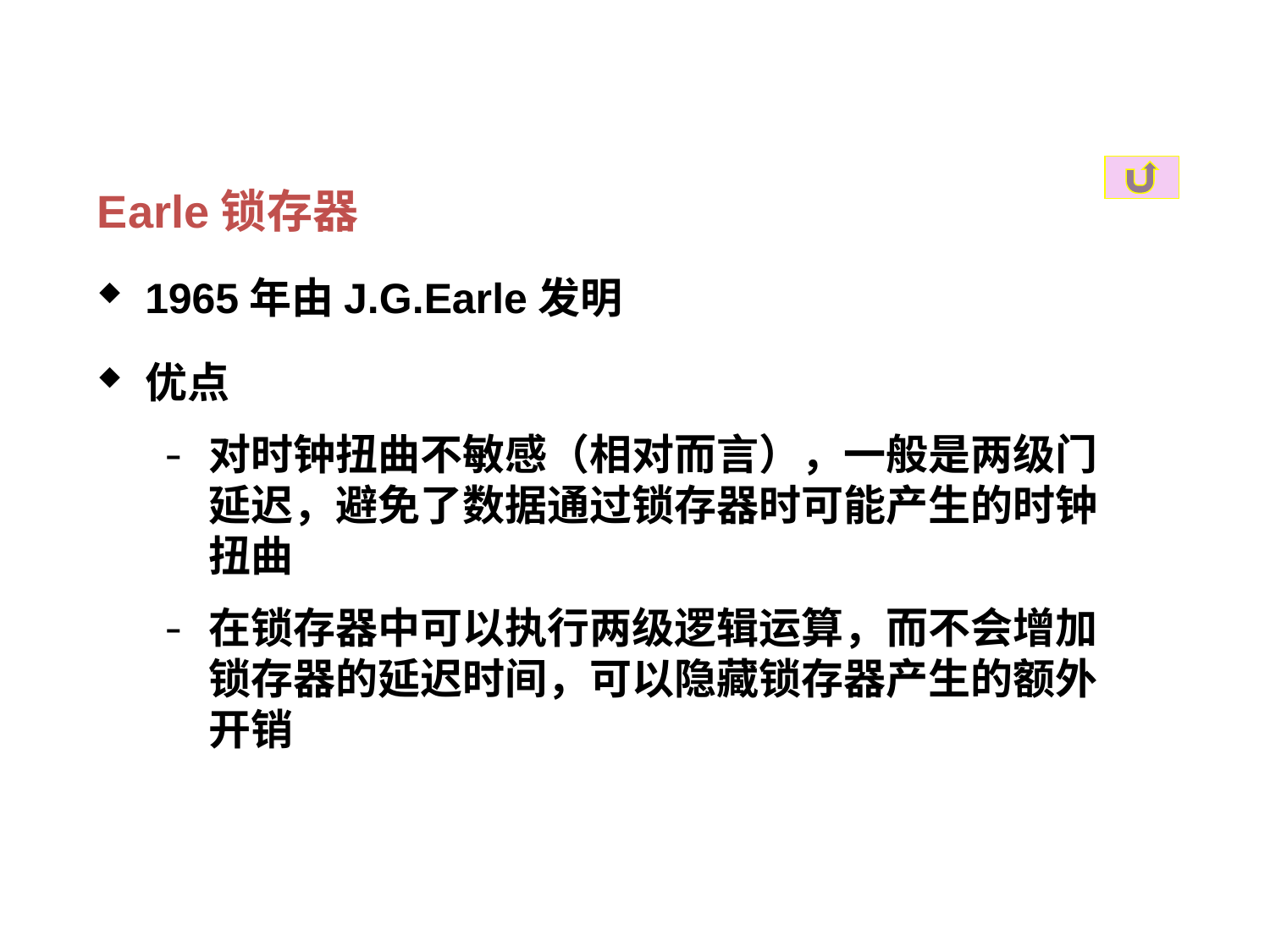

Earle锁存器
1965年由J.G.Earle发明
优点
对时钟扭曲不敏感（相对而言），一般是两级门延迟，避免了数据通过锁存器时可能产生的时钟扭曲
在锁存器中可以执行两级逻辑运算，而不会增加锁存器的延迟时间，可以隐藏锁存器产生的额外开销